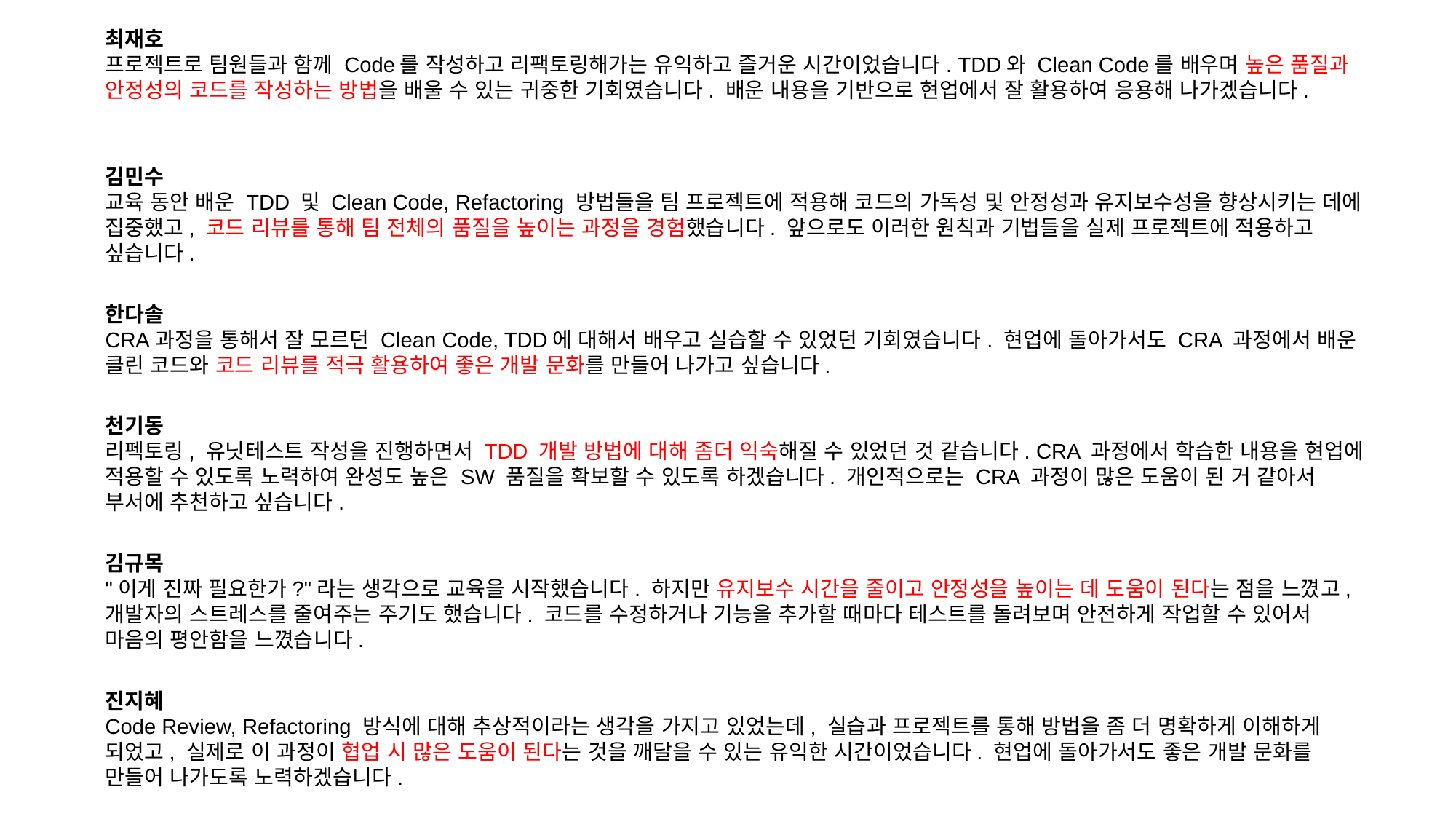

최재호
프로젝트로 팀원들과 함께 Code를 작성하고 리팩토링해가는 유익하고 즐거운 시간이었습니다. TDD와 Clean Code를 배우며 높은 품질과 안정성의 코드를 작성하는 방법을 배울 수 있는 귀중한 기회였습니다. 배운 내용을 기반으로 현업에서 잘 활용하여 응용해 나가겠습니다.
김민수
교육 동안 배운 TDD 및 Clean Code, Refactoring 방법들을 팀 프로젝트에 적용해 코드의 가독성 및 안정성과 유지보수성을 향상시키는 데에 집중했고, 코드 리뷰를 통해 팀 전체의 품질을 높이는 과정을 경험했습니다. 앞으로도 이러한 원칙과 기법들을 실제 프로젝트에 적용하고 싶습니다.
한다솔
CRA과정을 통해서 잘 모르던 Clean Code, TDD에 대해서 배우고 실습할 수 있었던 기회였습니다. 현업에 돌아가서도 CRA 과정에서 배운 클린 코드와 코드 리뷰를 적극 활용하여 좋은 개발 문화를 만들어 나가고 싶습니다.
천기동
리펙토링, 유닛테스트 작성을 진행하면서 TDD 개발 방법에 대해 좀더 익숙해질 수 있었던 것 같습니다. CRA 과정에서 학습한 내용을 현업에 적용할 수 있도록 노력하여 완성도 높은 SW 품질을 확보할 수 있도록 하겠습니다. 개인적으로는 CRA 과정이 많은 도움이 된 거 같아서 부서에 추천하고 싶습니다.
김규목
"이게 진짜 필요한가?"라는 생각으로 교육을 시작했습니다. 하지만 유지보수 시간을 줄이고 안정성을 높이는 데 도움이 된다는 점을 느꼈고, 개발자의 스트레스를 줄여주는 주기도 했습니다. 코드를 수정하거나 기능을 추가할 때마다 테스트를 돌려보며 안전하게 작업할 수 있어서 마음의 평안함을 느꼈습니다.
진지혜
Code Review, Refactoring 방식에 대해 추상적이라는 생각을 가지고 있었는데, 실습과 프로젝트를 통해 방법을 좀 더 명확하게 이해하게 되었고, 실제로 이 과정이 협업 시 많은 도움이 된다는 것을 깨달을 수 있는 유익한 시간이었습니다. 현업에 돌아가서도 좋은 개발 문화를 만들어 나가도록 노력하겠습니다.